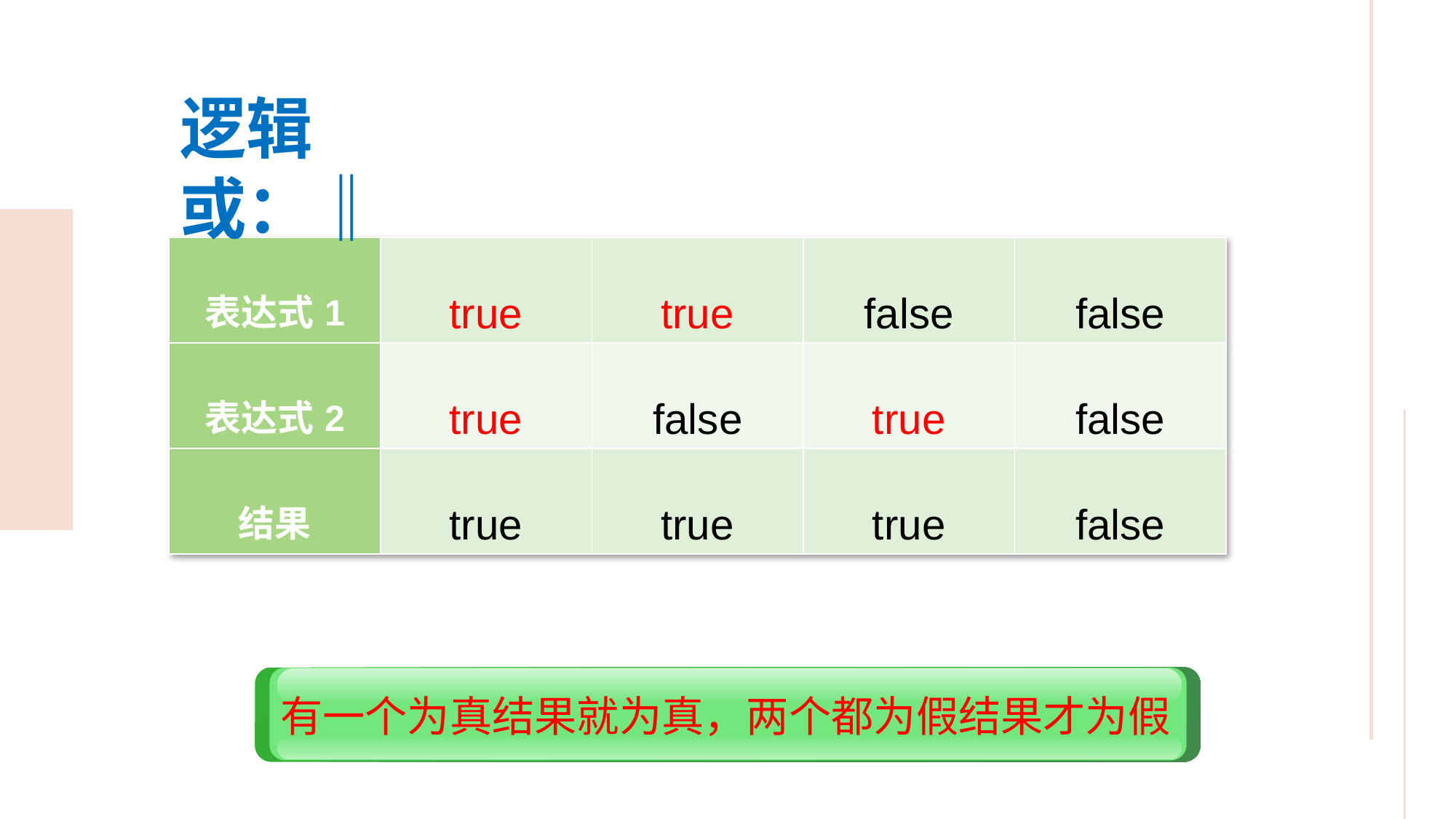

逻辑或：‖
| 表达式1 | true | true | false | false |
| --- | --- | --- | --- | --- |
| 表达式2 | true | false | true | false |
| 结果 | true | true | true | false |

有一个为真结果就为真，两个都为假结果才为假